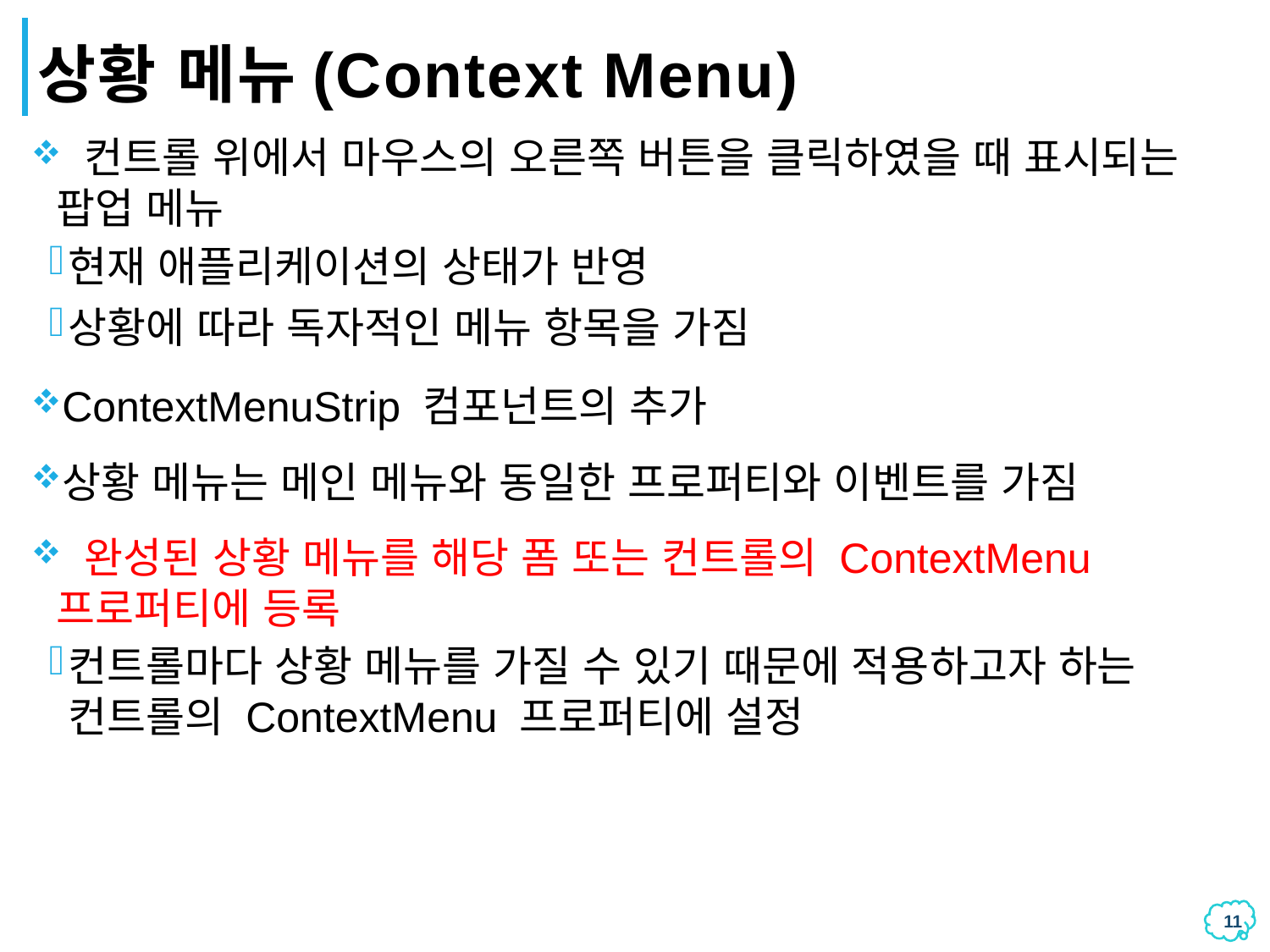

# 상황 메뉴(Context Menu)
 컨트롤 위에서 마우스의 오른쪽 버튼을 클릭하였을 때 표시되는 팝업 메뉴
현재 애플리케이션의 상태가 반영
상황에 따라 독자적인 메뉴 항목을 가짐
ContextMenuStrip 컴포넌트의 추가
상황 메뉴는 메인 메뉴와 동일한 프로퍼티와 이벤트를 가짐
 완성된 상황 메뉴를 해당 폼 또는 컨트롤의 ContextMenu 프로퍼티에 등록
컨트롤마다 상황 메뉴를 가질 수 있기 때문에 적용하고자 하는 컨트롤의 ContextMenu 프로퍼티에 설정

11